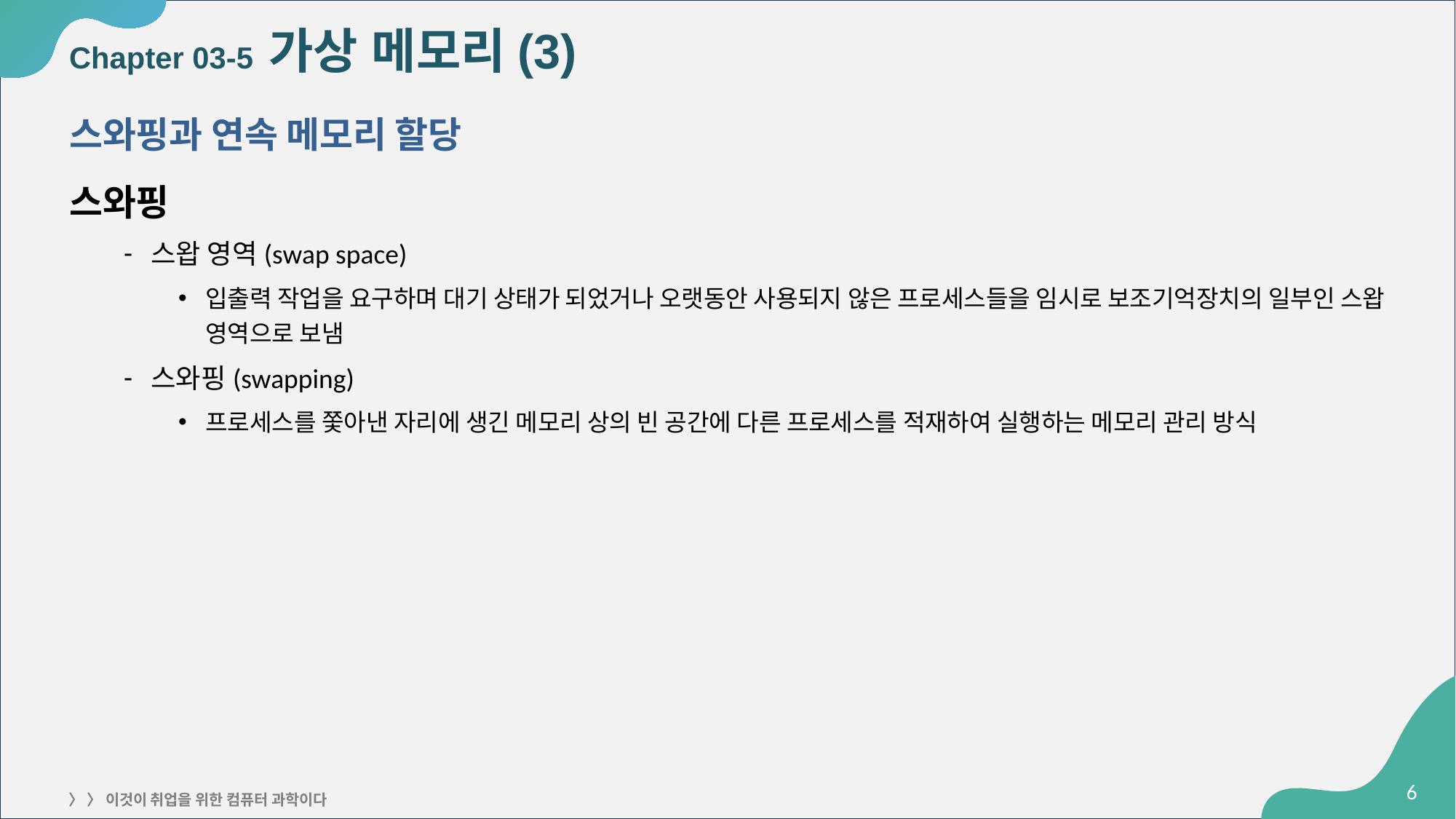

# Chapter 03-5 가상 메모리(3)
스와핑과 연속 메모리 할당
스와핑
스왑 영역(swap space)
입출력 작업을 요구하며 대기 상태가 되었거나 오랫동안 사용되지 않은 프로세스들을 임시로 보조기억장치의 일부인 스왑 영역으로 보냄
스와핑(swapping)
프로세스를 쫓아낸 자리에 생긴 메모리 상의 빈 공간에 다른 프로세스를 적재하여 실행하는 메모리 관리 방식

6
〉 〉 이것이 취업을 위한 컴퓨터 과학이다